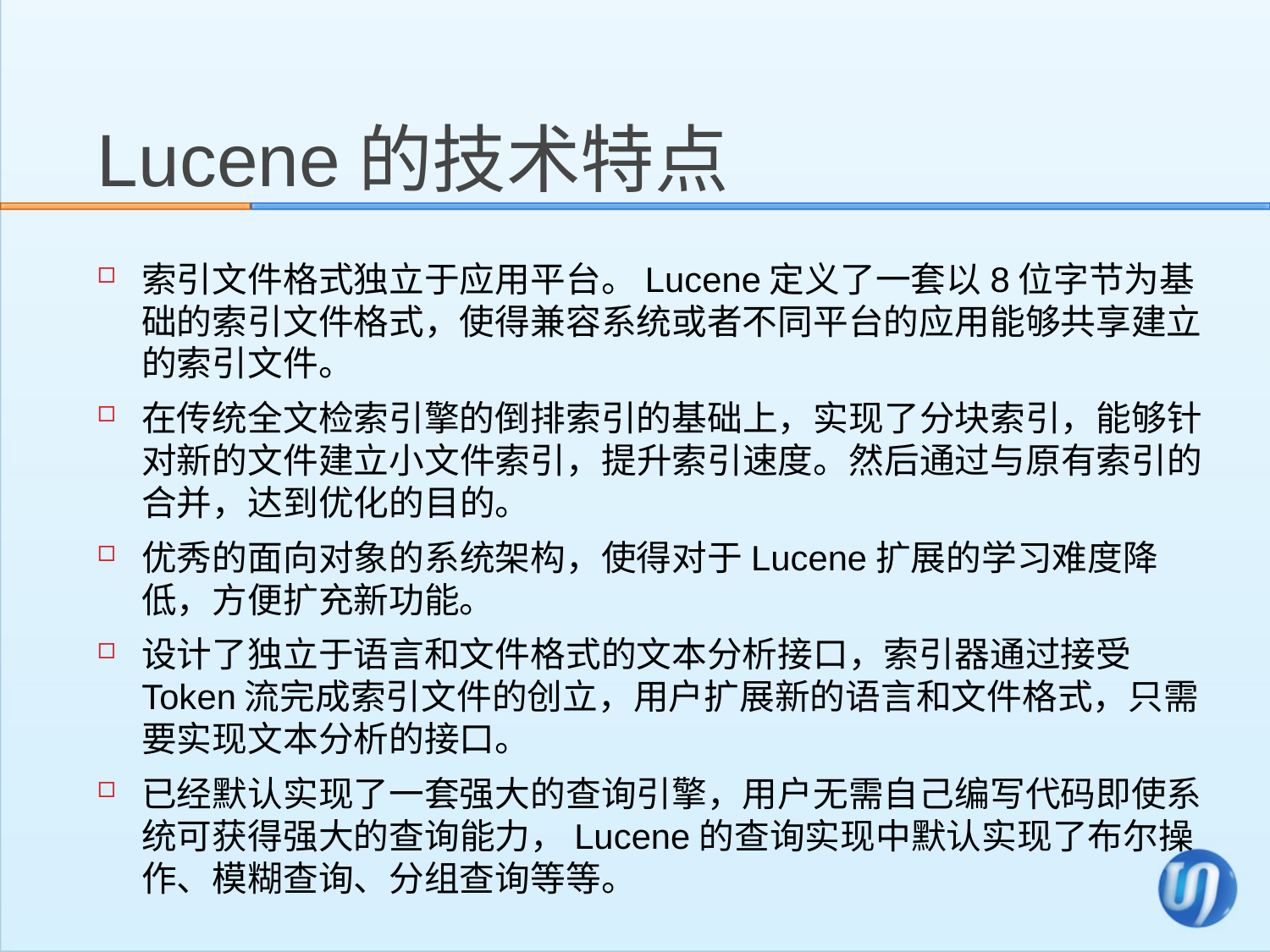

# Lucene的技术特点
索引文件格式独立于应用平台。Lucene定义了一套以8位字节为基础的索引文件格式，使得兼容系统或者不同平台的应用能够共享建立的索引文件。
在传统全文检索引擎的倒排索引的基础上，实现了分块索引，能够针对新的文件建立小文件索引，提升索引速度。然后通过与原有索引的合并，达到优化的目的。
优秀的面向对象的系统架构，使得对于Lucene扩展的学习难度降低，方便扩充新功能。
设计了独立于语言和文件格式的文本分析接口，索引器通过接受Token流完成索引文件的创立，用户扩展新的语言和文件格式，只需要实现文本分析的接口。
已经默认实现了一套强大的查询引擎，用户无需自己编写代码即使系统可获得强大的查询能力，Lucene的查询实现中默认实现了布尔操作、模糊查询、分组查询等等。